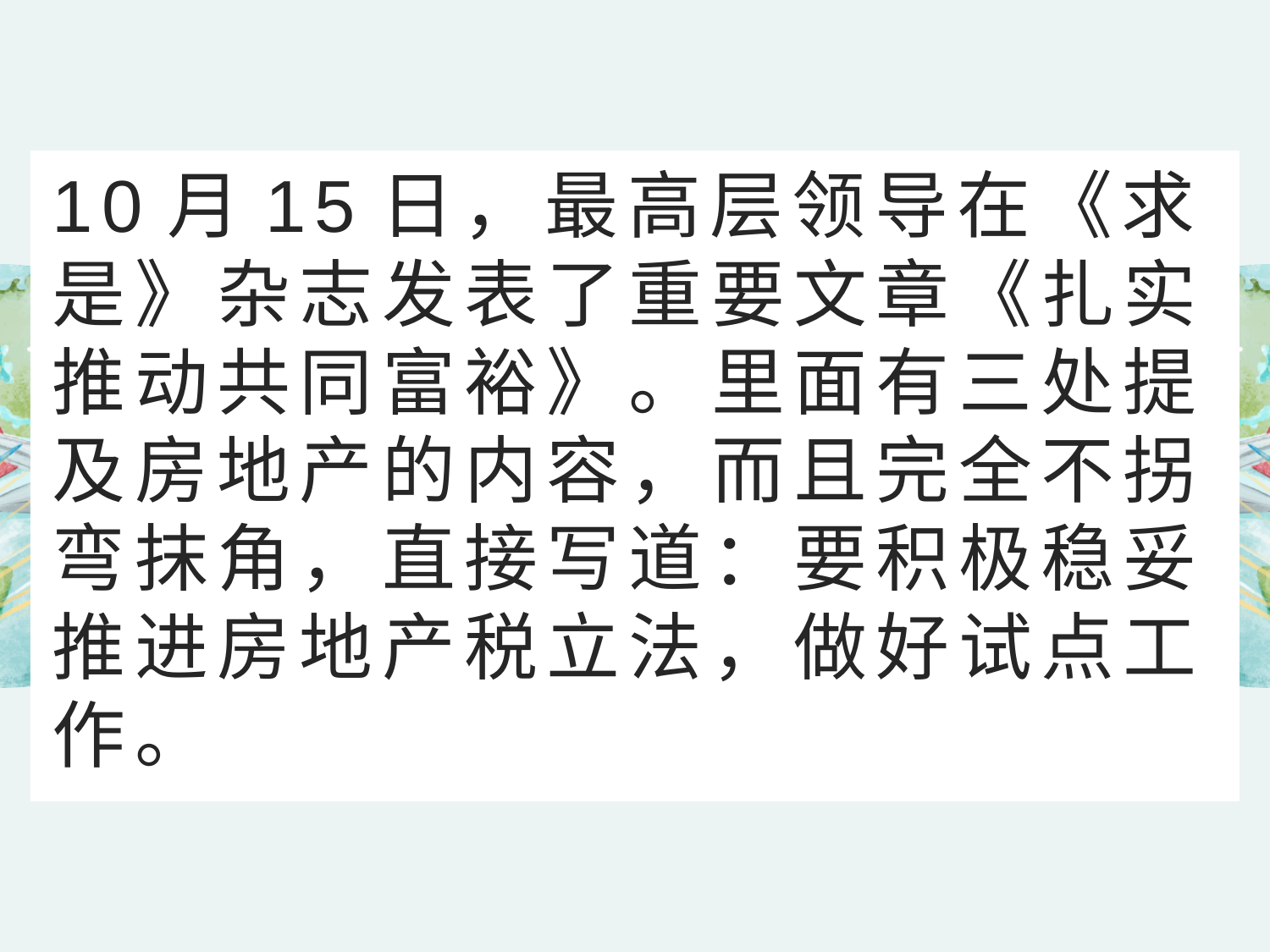

10月15日，最高层领导在《求是》杂志发表了重要文章《扎实推动共同富裕》。里面有三处提及房地产的内容，而且完全不拐弯抹角，直接写道：要积极稳妥推进房地产税立法，做好试点工作。